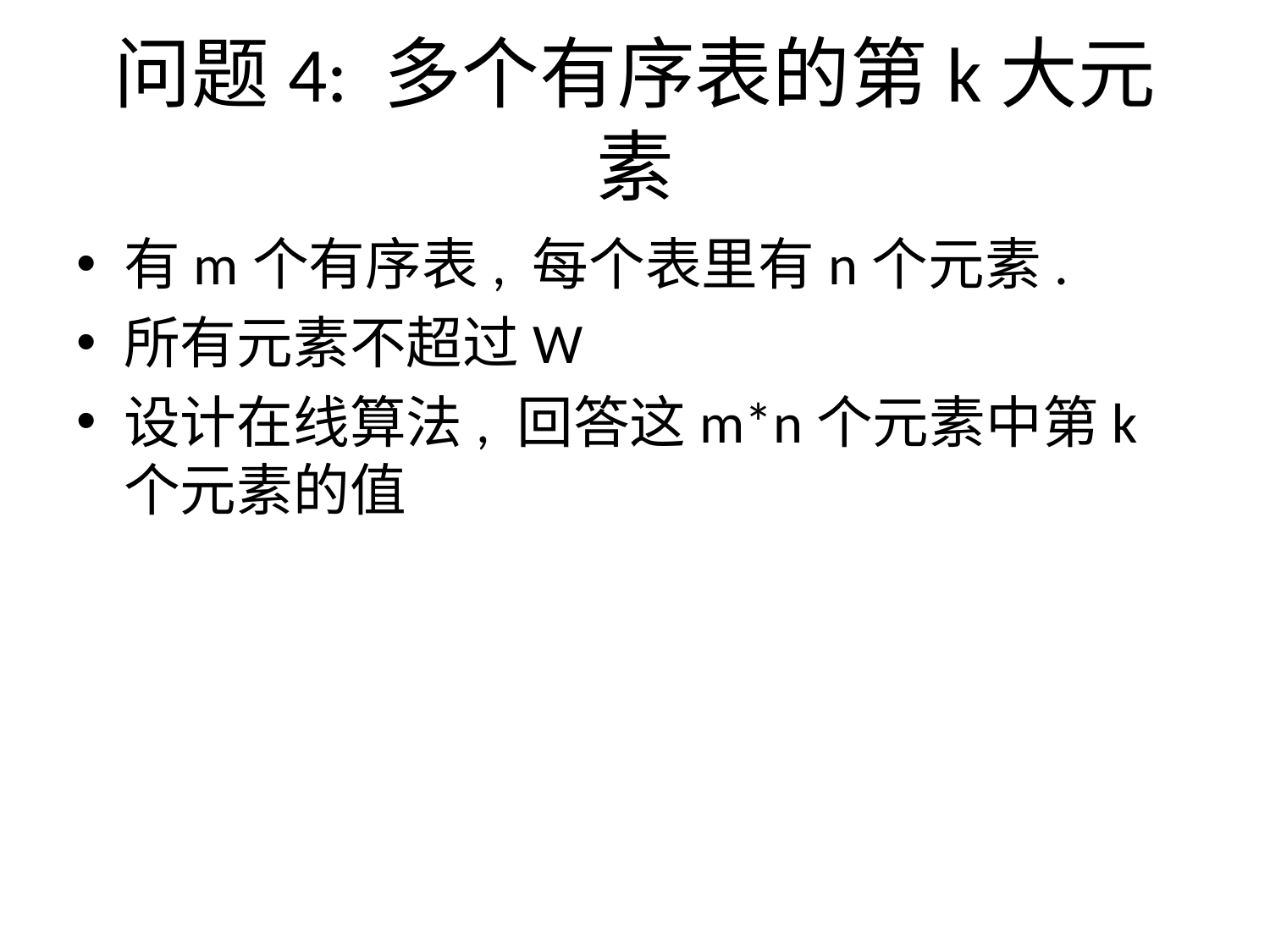

# 问题4: 多个有序表的第k大元素
有m个有序表, 每个表里有n个元素.
所有元素不超过W
设计在线算法, 回答这m*n个元素中第k个元素的值